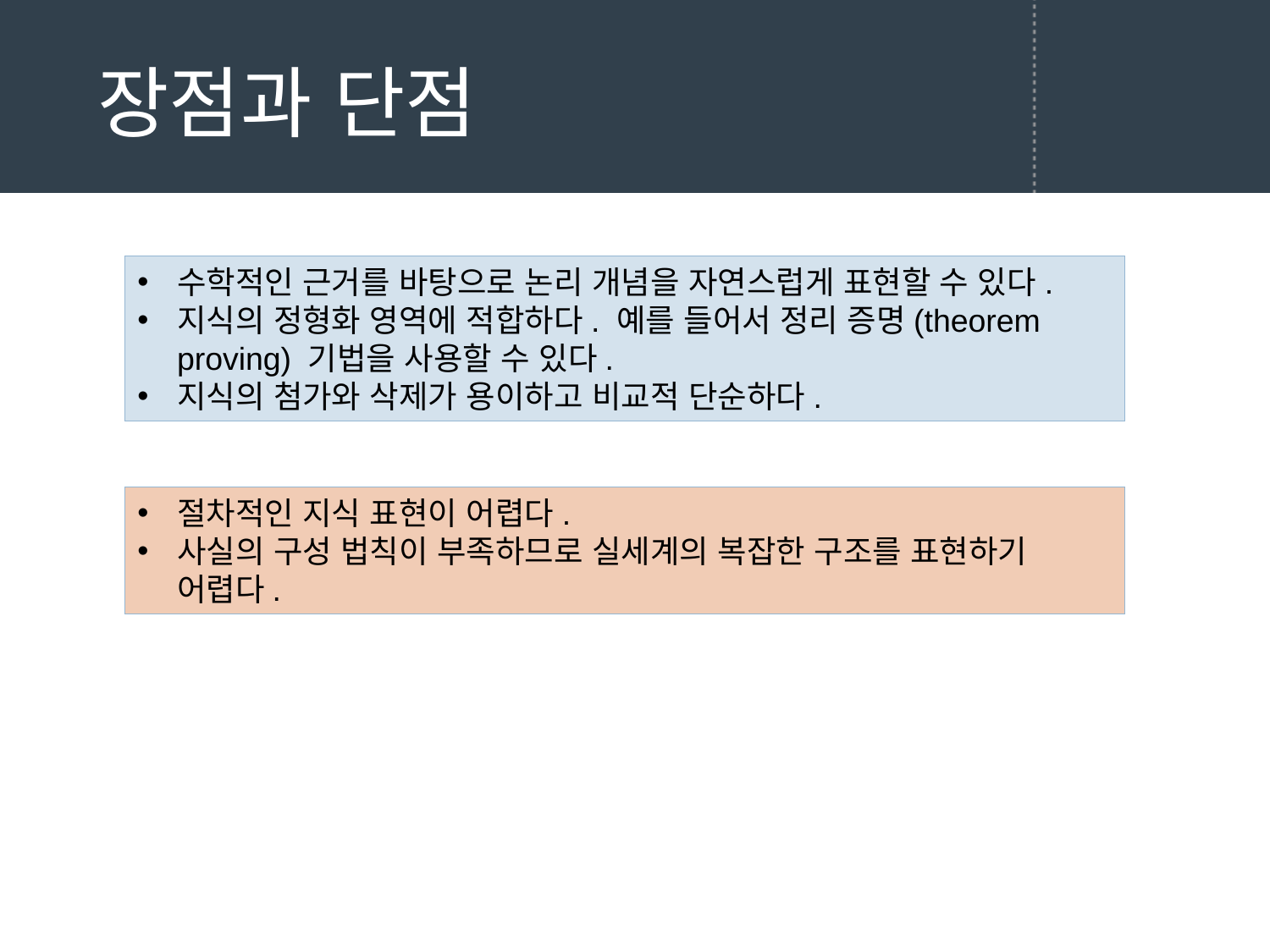

# 장점과 단점
수학적인 근거를 바탕으로 논리 개념을 자연스럽게 표현할 수 있다.
지식의 정형화 영역에 적합하다. 예를 들어서 정리 증명(theorem proving) 기법을 사용할 수 있다.
지식의 첨가와 삭제가 용이하고 비교적 단순하다.
절차적인 지식 표현이 어렵다.
사실의 구성 법칙이 부족하므로 실세계의 복잡한 구조를 표현하기 어렵다.